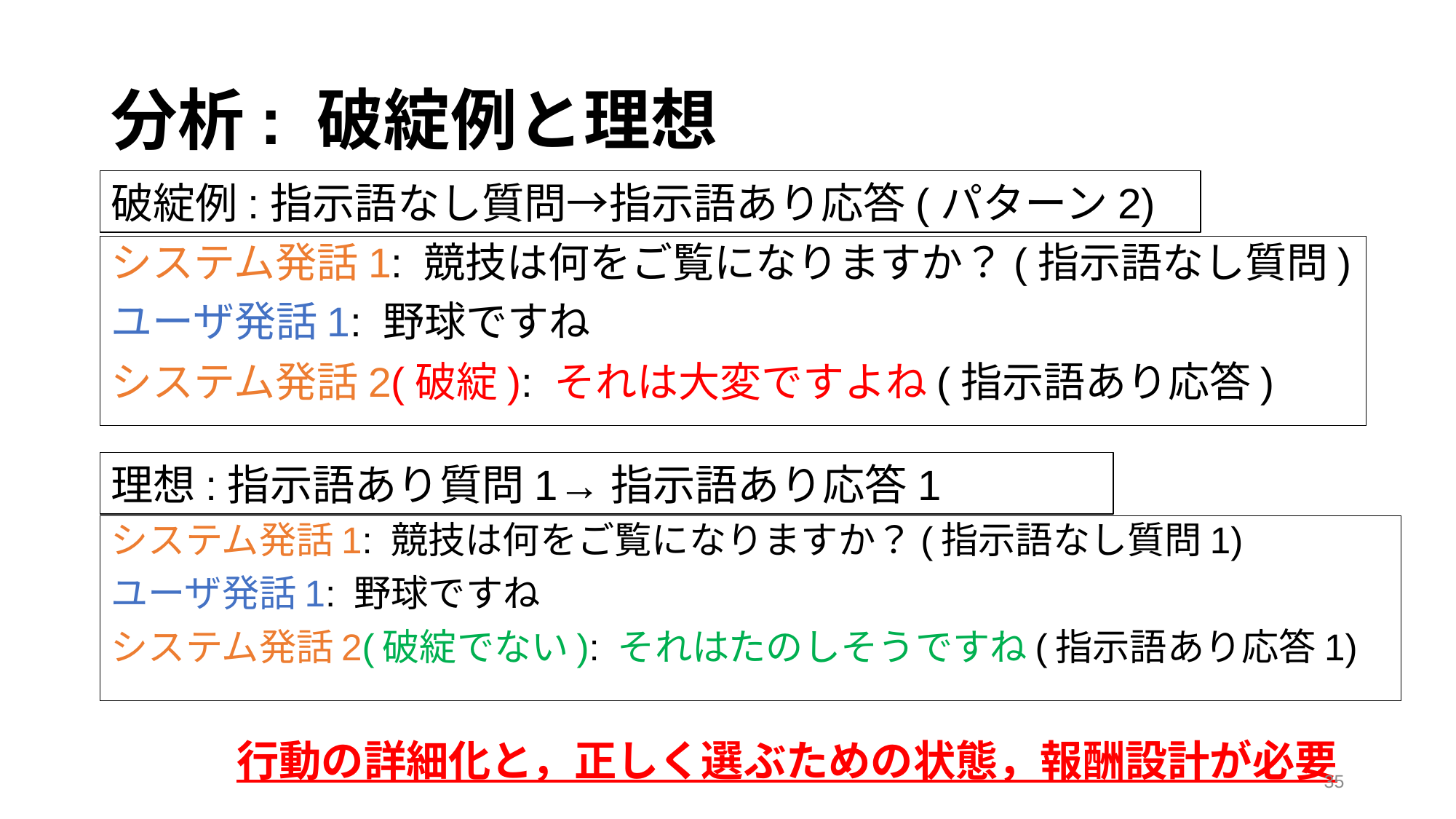

# 分析: 破綻例と理想
破綻例:指示語なし質問→指示語あり応答(パターン2)
システム発話1: 競技は何をご覧になりますか？(指示語なし質問)
ユーザ発話1: 野球ですね
システム発話2(破綻): それは大変ですよね(指示語あり応答)
理想:指示語あり質問1→指示語あり応答1
システム発話1: 競技は何をご覧になりますか？(指示語なし質問1)
ユーザ発話1: 野球ですね
システム発話2(破綻でない): それはたのしそうですね(指示語あり応答1)
行動の詳細化と，正しく選ぶための状態，報酬設計が必要
35